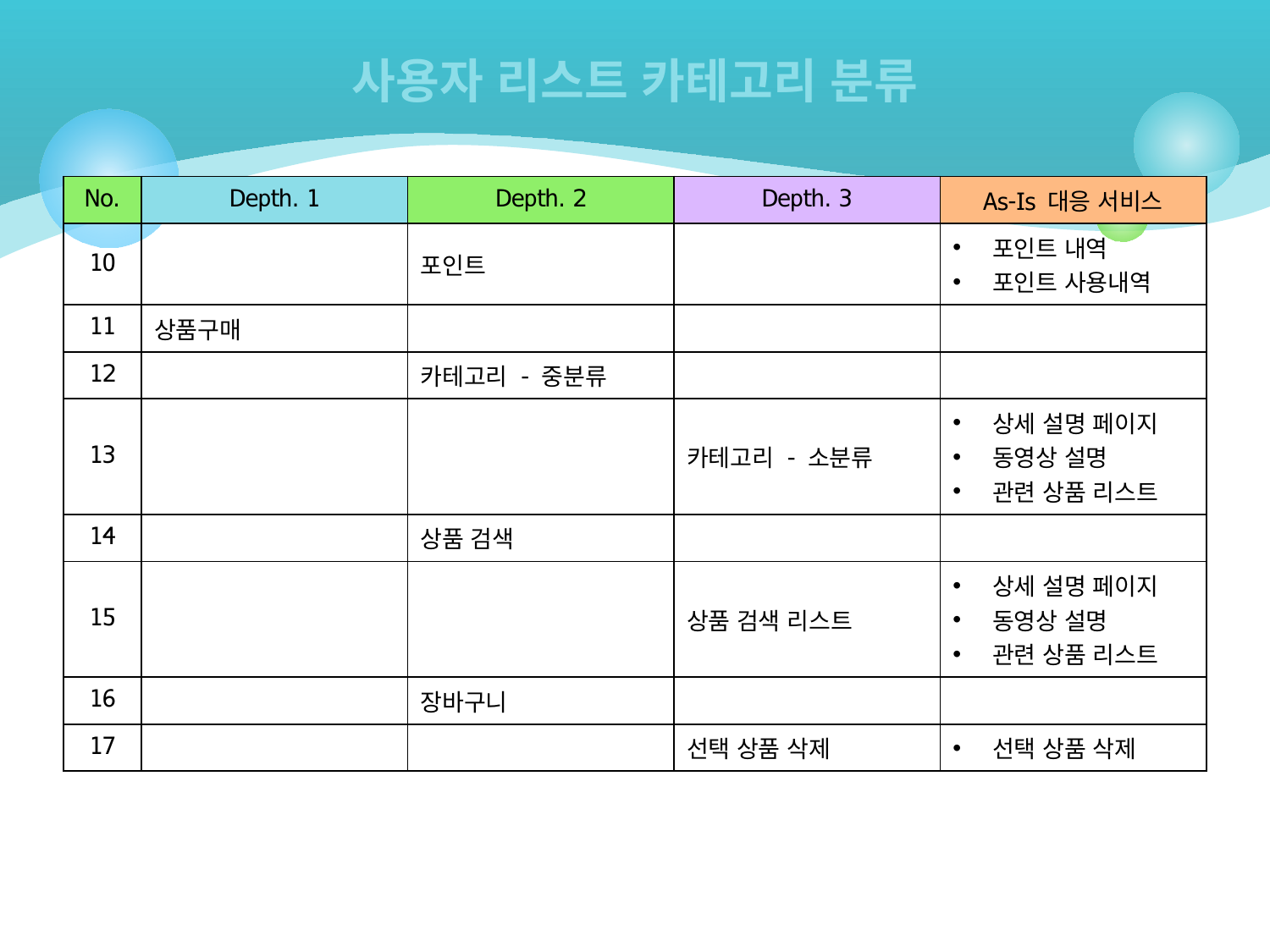

# 사용자 리스트 카테고리 분류
| No. | Depth. 1 | Depth. 2 | Depth. 3 | As-Is 대응 서비스 |
| --- | --- | --- | --- | --- |
| 10 |  | 포인트 |  | 포인트 내역 포인트 사용내역 |
| 11 | 상품구매 |  |  |  |
| 12 |  | 카테고리 - 중분류 |  |  |
| 13 |  |  | 카테고리 - 소분류 | 상세 설명 페이지 동영상 설명 관련 상품 리스트 |
| 14 |  | 상품 검색 |  |  |
| 15 |  |  | 상품 검색 리스트 | 상세 설명 페이지 동영상 설명 관련 상품 리스트 |
| 16 |  | 장바구니 |  |  |
| 17 |  |  | 선택 상품 삭제 | 선택 상품 삭제 |